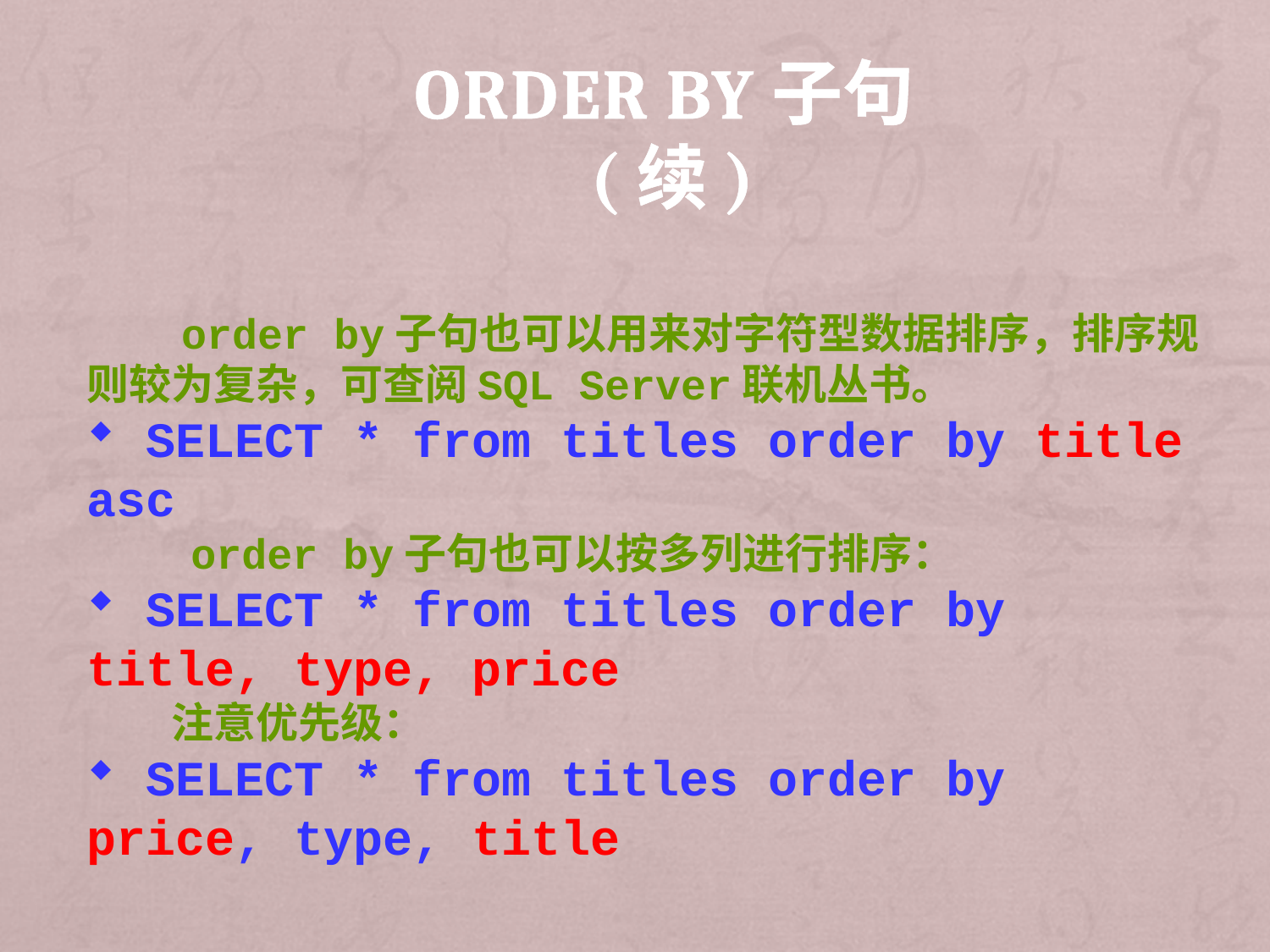

# Order by子句(续)
　　order by子句也可以用来对字符型数据排序，排序规则较为复杂，可查阅SQL Server联机丛书。
 SELECT * from titles order by title asc
　　 order by子句也可以按多列进行排序：
 SELECT * from titles order by title, type, price
　　注意优先级：
 SELECT * from titles order by price, type, title